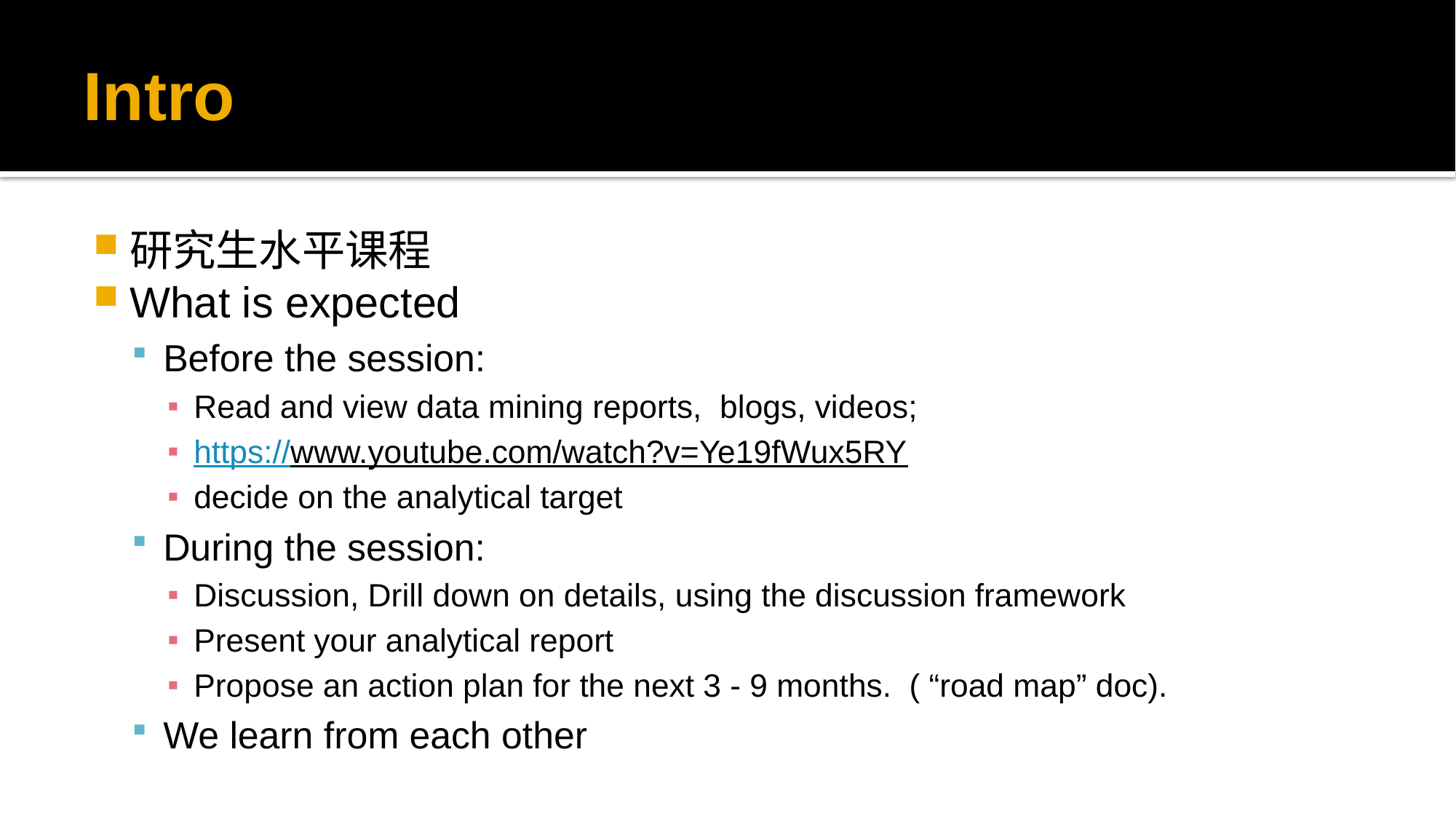

# Intro
研究生水平课程
What is expected
Before the session:
Read and view data mining reports,  blogs, videos;
https://www.youtube.com/watch?v=Ye19fWux5RY
decide on the analytical target
During the session:
Discussion, Drill down on details, using the discussion framework
Present your analytical report
Propose an action plan for the next 3 - 9 months.  ( “road map” doc).
We learn from each other